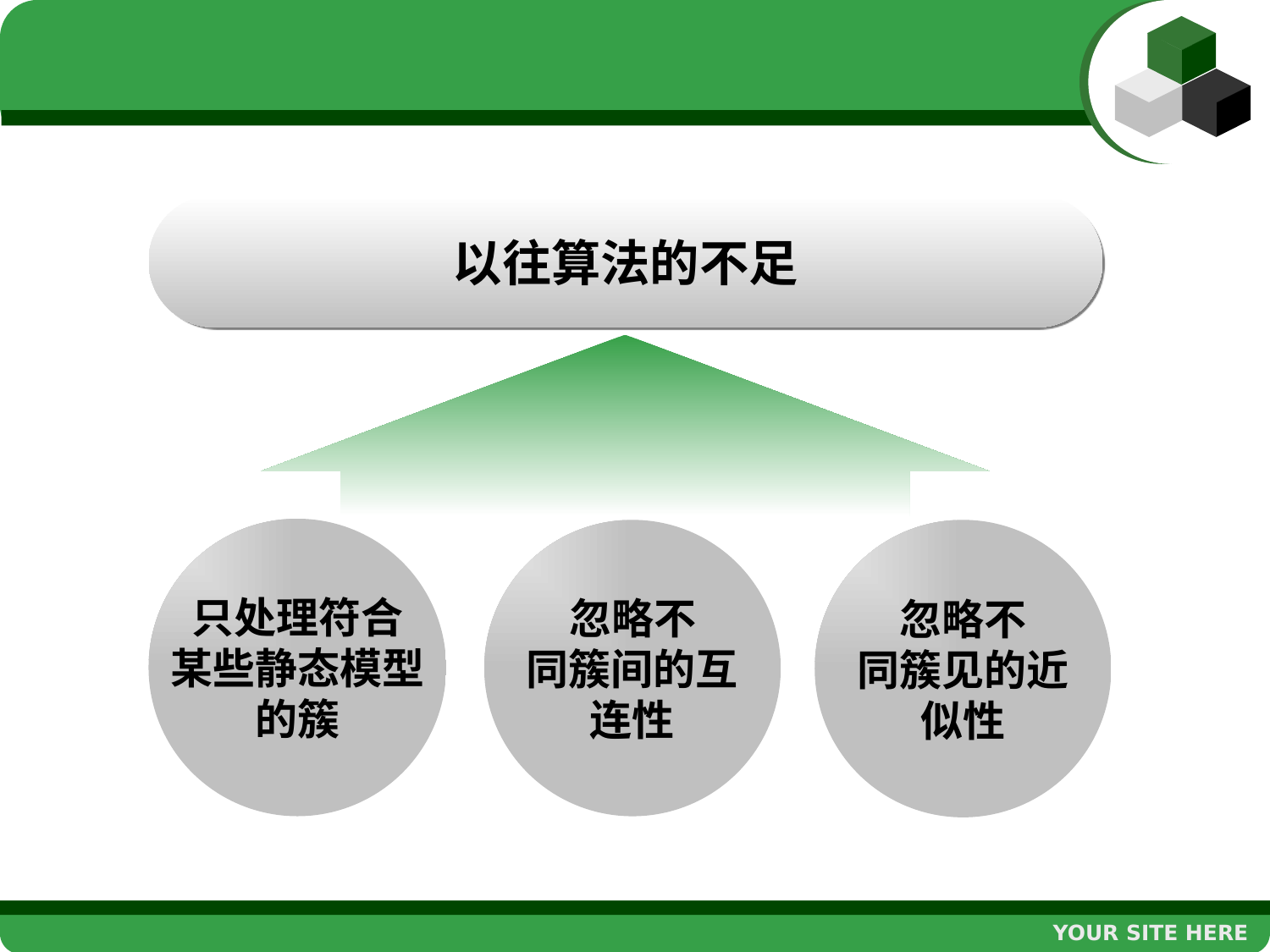

以往算法的不足

只处理符合
某些静态模型
的簇

忽略不
同簇间的互
连性

忽略不
同簇见的近
似性

YOUR SITE HERE